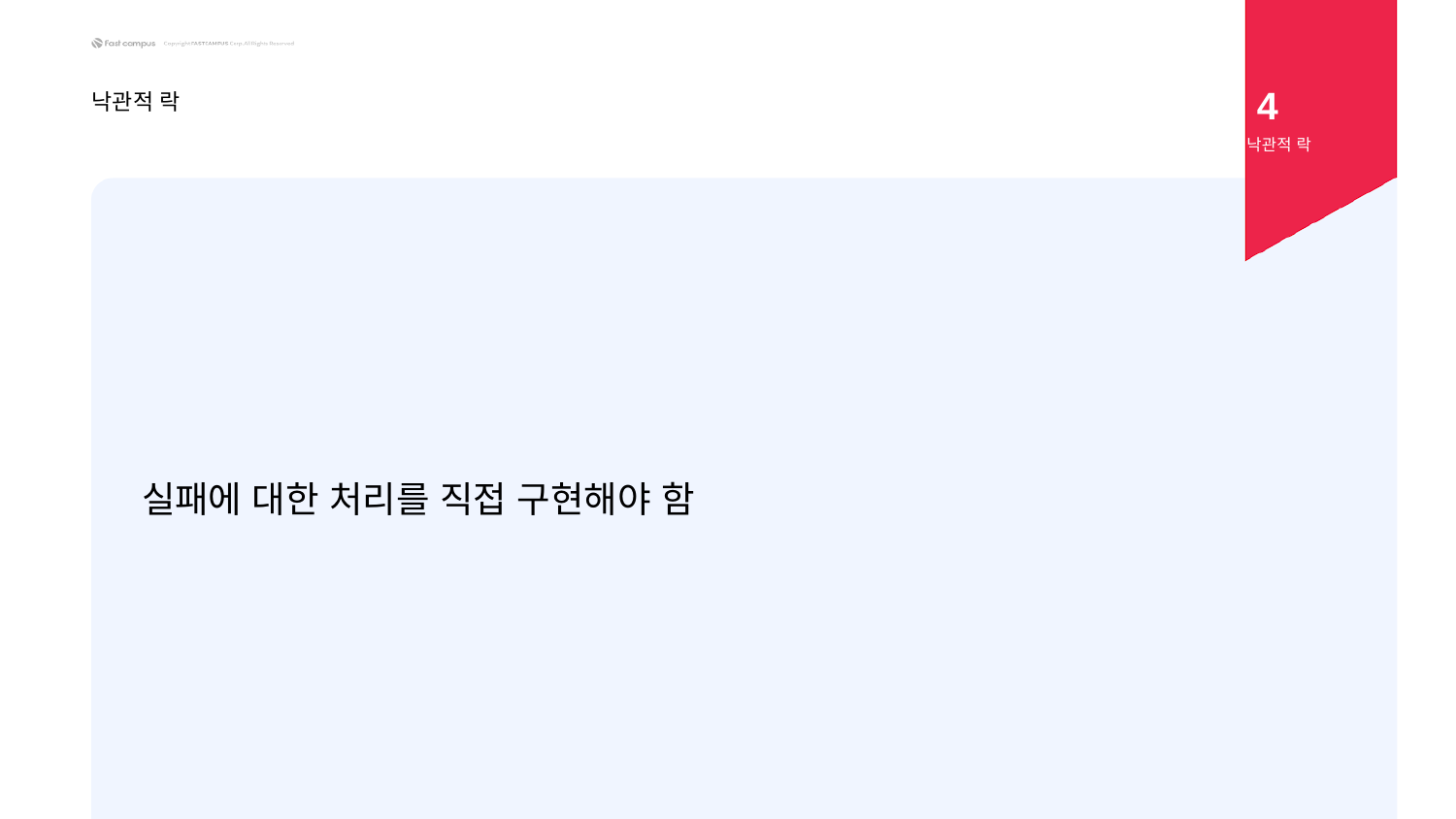

4
낙관적 락
낙관적 락
실패에 대한 처리를 직접 구현해야 함